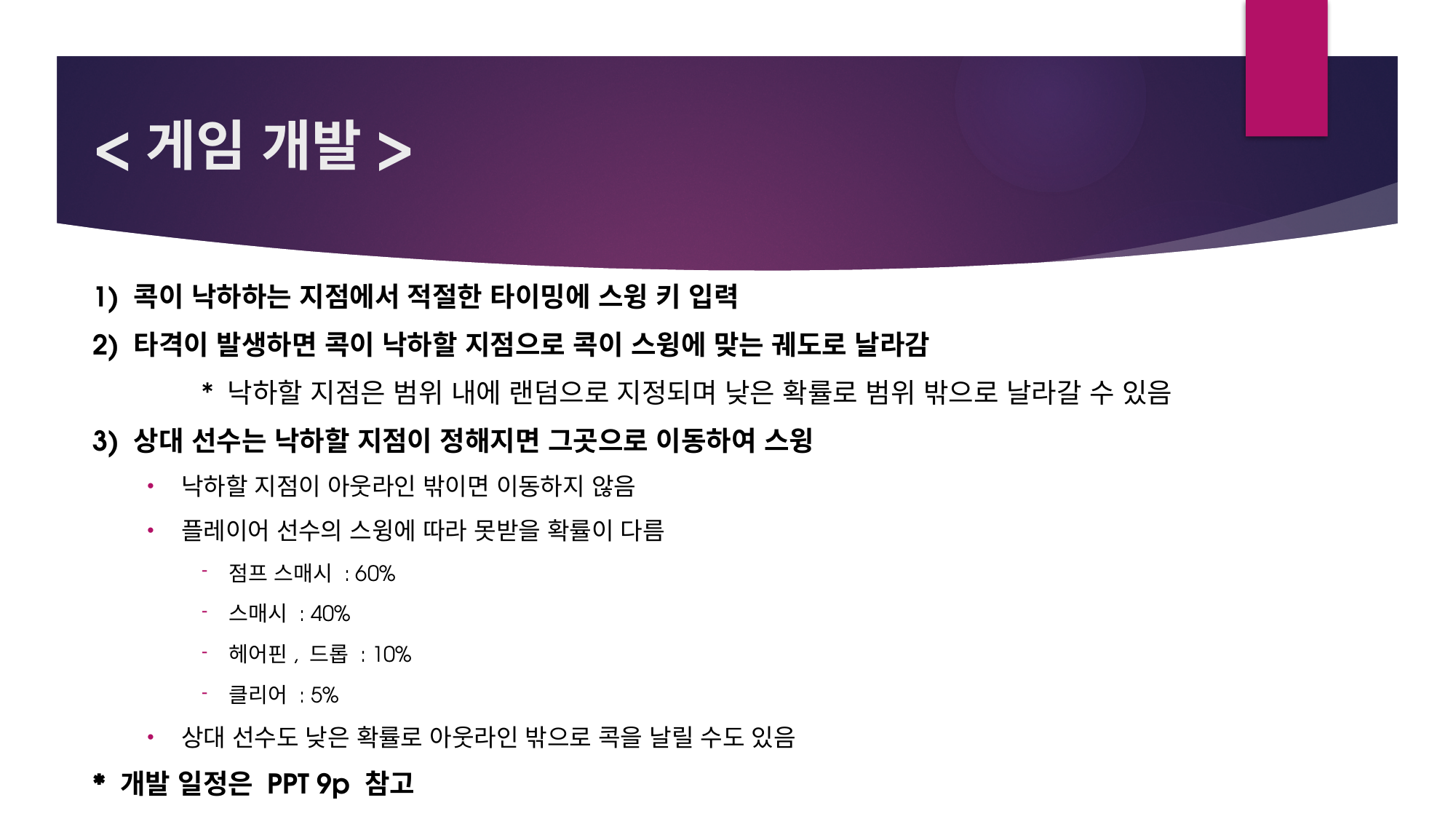

# <게임 개발>
1) 콕이 낙하하는 지점에서 적절한 타이밍에 스윙 키 입력
2) 타격이 발생하면 콕이 낙하할 지점으로 콕이 스윙에 맞는 궤도로 날라감
	* 낙하할 지점은 범위 내에 랜덤으로 지정되며 낮은 확률로 범위 밖으로 날라갈 수 있음
3) 상대 선수는 낙하할 지점이 정해지면 그곳으로 이동하여 스윙
낙하할 지점이 아웃라인 밖이면 이동하지 않음
플레이어 선수의 스윙에 따라 못받을 확률이 다름
점프 스매시 : 60%
스매시 : 40%
헤어핀, 드롭 : 10%
클리어 : 5%
상대 선수도 낮은 확률로 아웃라인 밖으로 콕을 날릴 수도 있음
* 개발 일정은 PPT 9p 참고